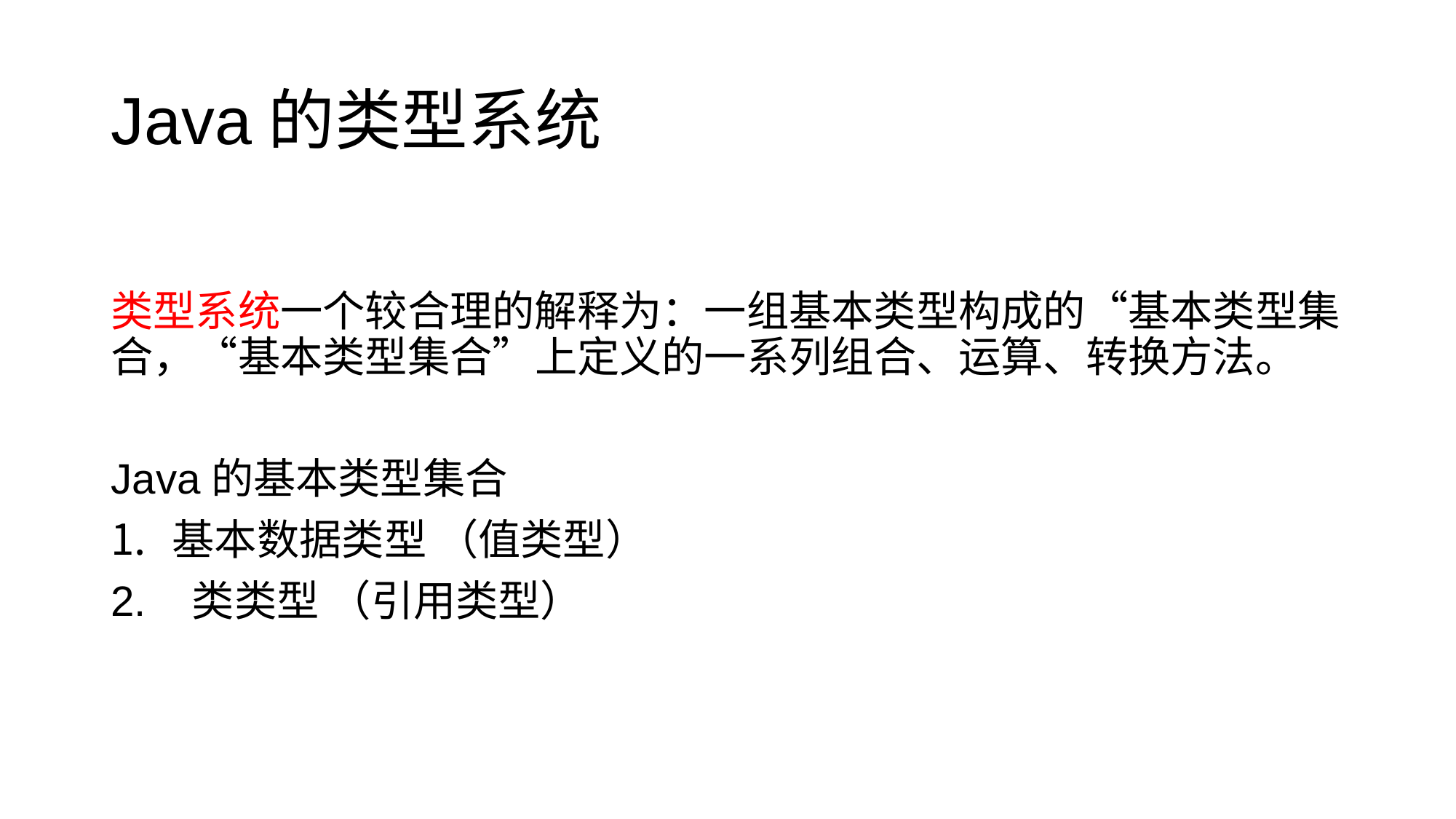

# Java的类型系统

类型系统一个较合理的解释为：一组基本类型构成的“基本类型集合，“基本类型集合”上定义的一系列组合、运算、转换方法。

Java的基本类型集合
基本数据类型 （值类型）
2.   类类型 （引用类型）